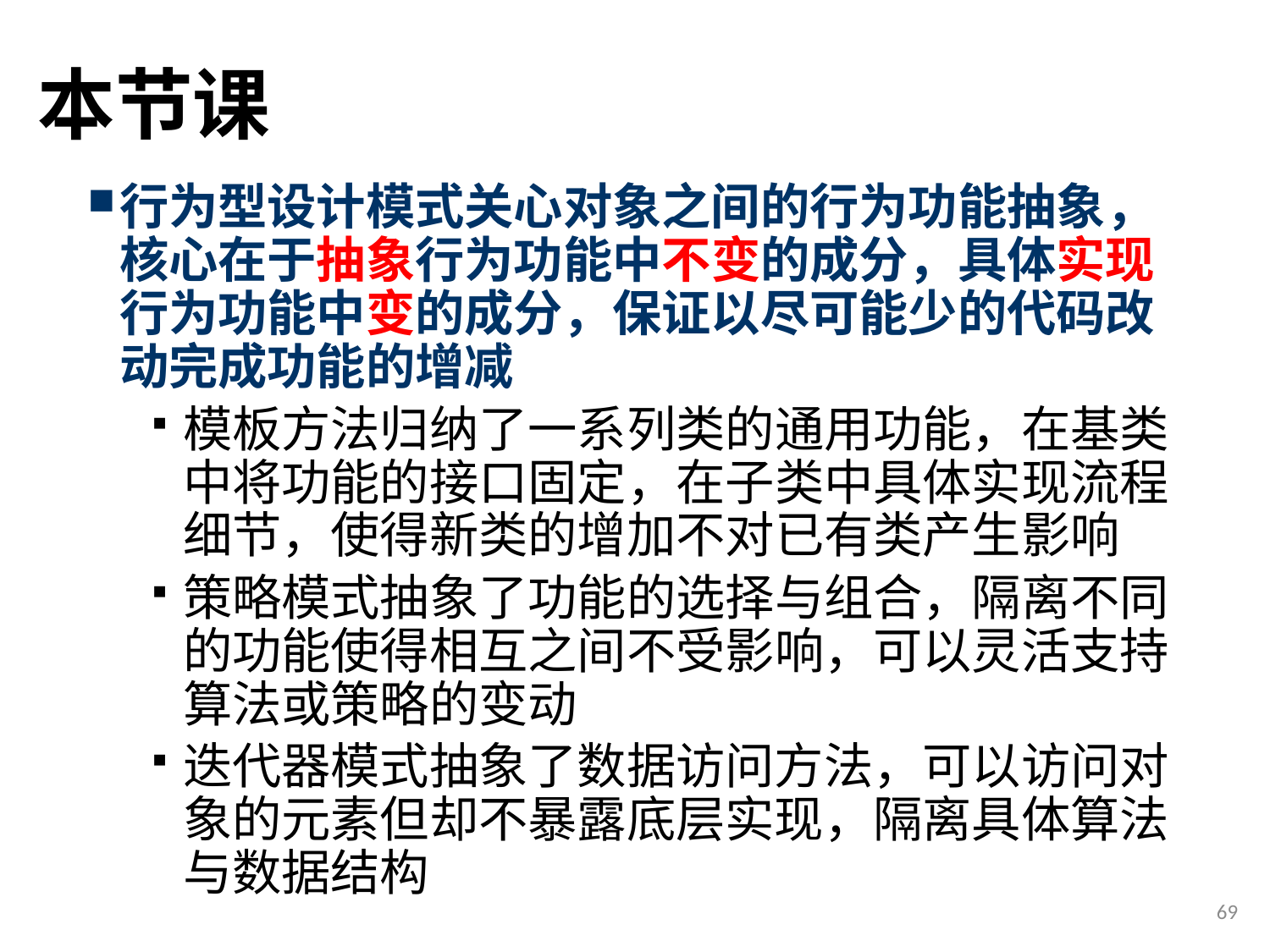

# 本节课
行为型设计模式关心对象之间的行为功能抽象，核心在于抽象行为功能中不变的成分，具体实现行为功能中变的成分，保证以尽可能少的代码改动完成功能的增减
模板方法归纳了一系列类的通用功能，在基类中将功能的接口固定，在子类中具体实现流程细节，使得新类的增加不对已有类产生影响
策略模式抽象了功能的选择与组合，隔离不同的功能使得相互之间不受影响，可以灵活支持算法或策略的变动
迭代器模式抽象了数据访问方法，可以访问对象的元素但却不暴露底层实现，隔离具体算法与数据结构
69